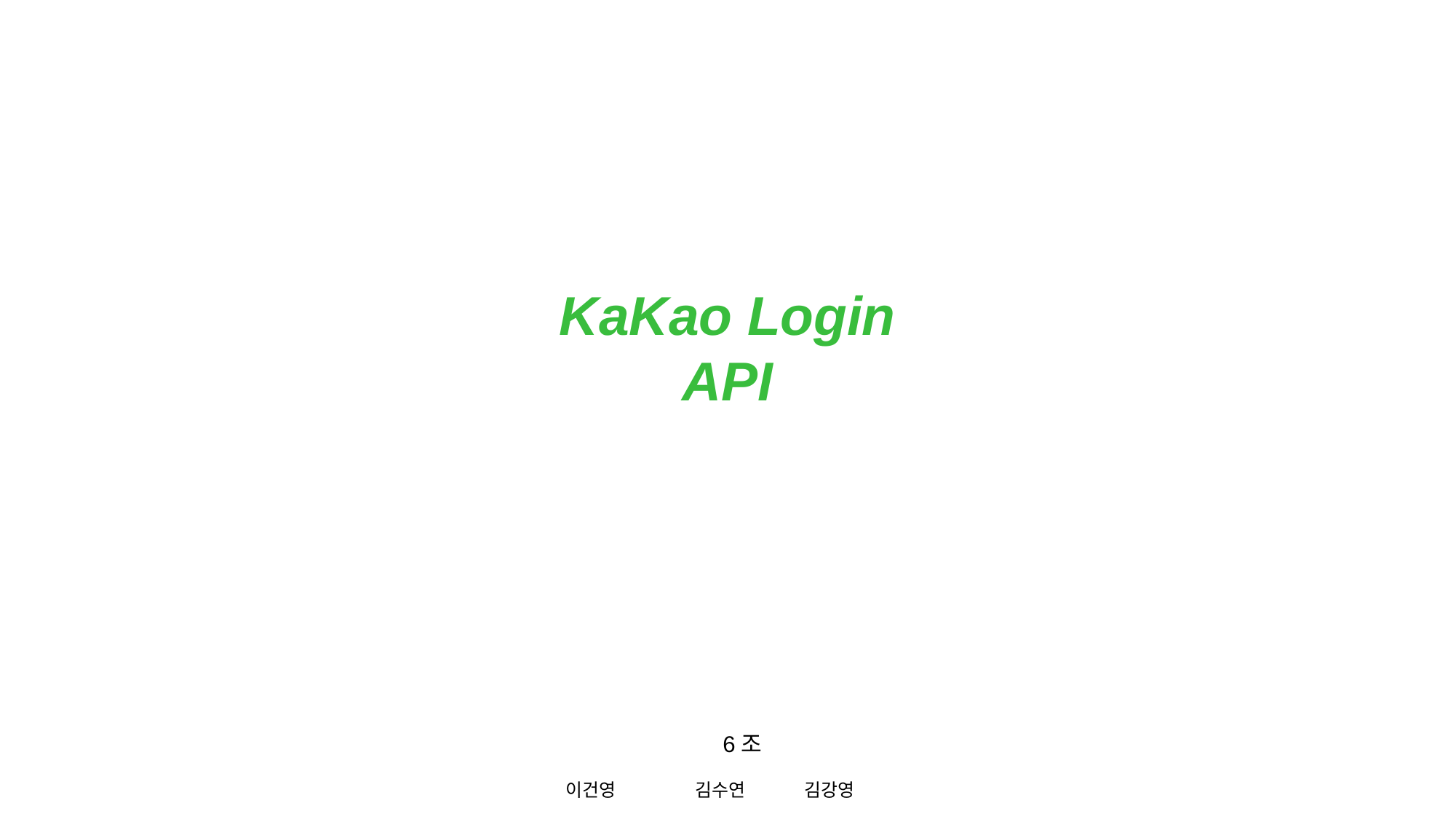

KaKao Login
API
6조

이건영	    김수연	    김강영